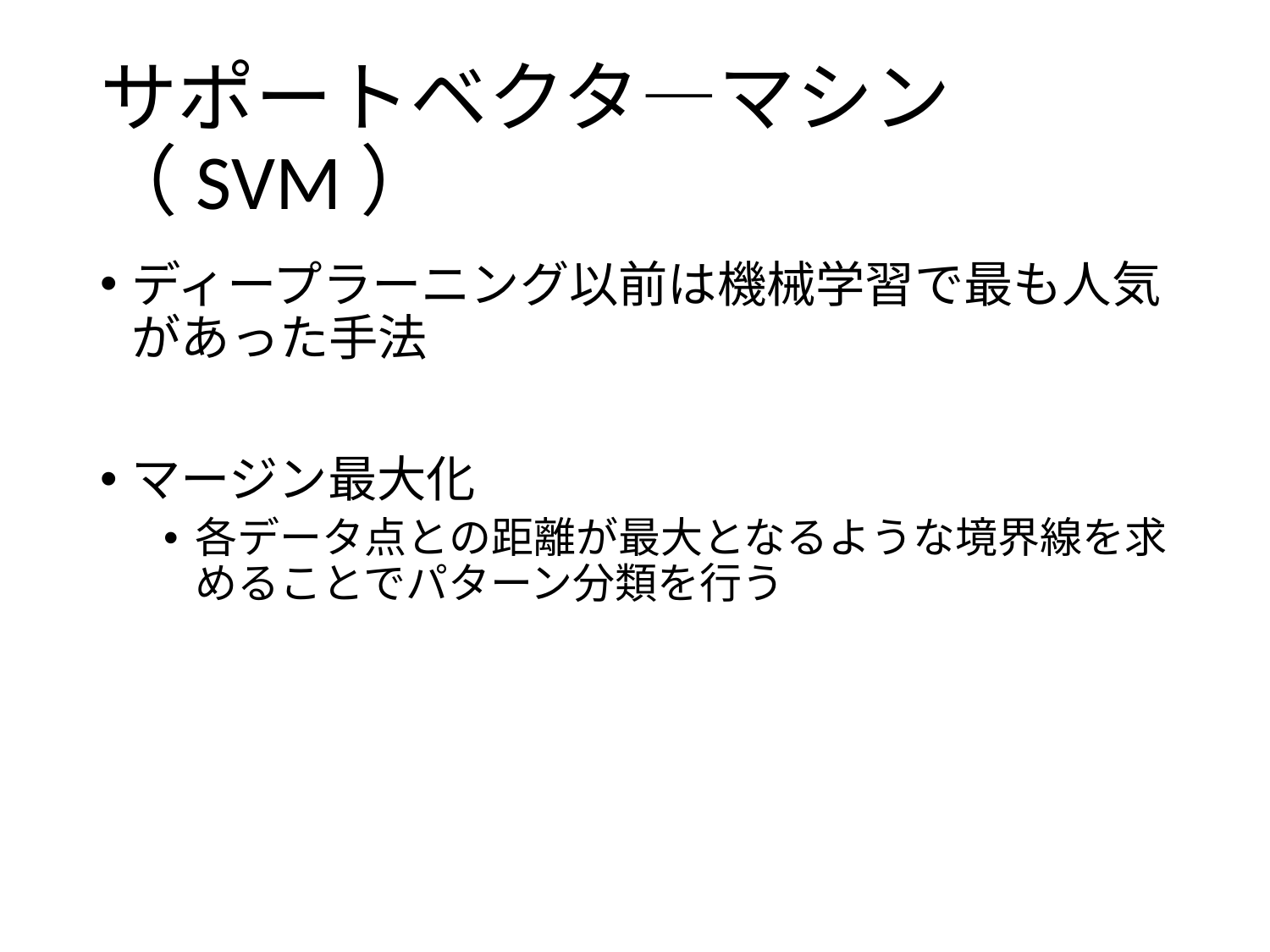

# サポートベクタ―マシン（SVM）
ディープラーニング以前は機械学習で最も人気があった手法

マージン最大化
各データ点との距離が最大となるような境界線を求めることでパターン分類を行う